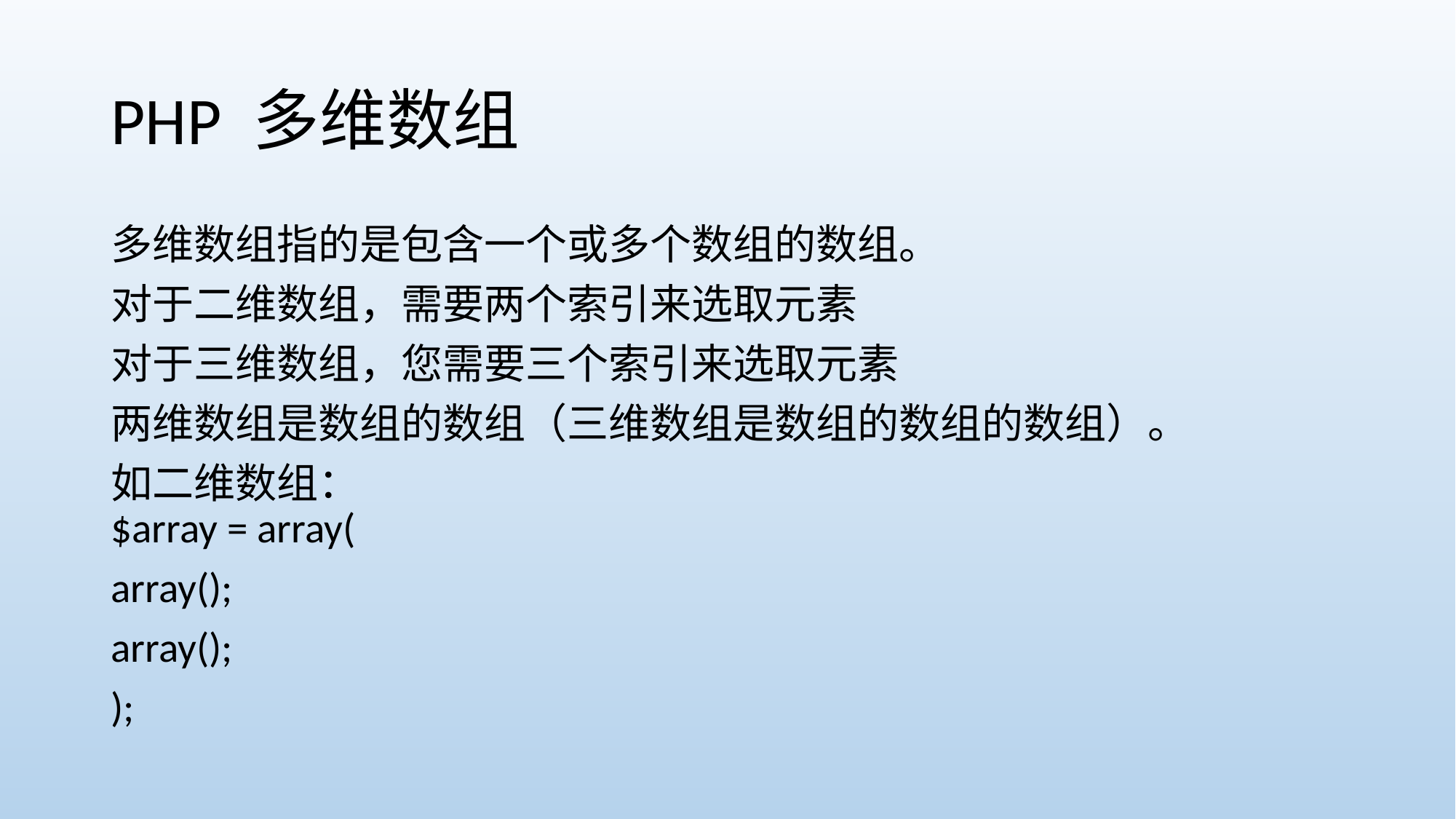

# PHP 多维数组
多维数组指的是包含一个或多个数组的数组。
对于二维数组，需要两个索引来选取元素
对于三维数组，您需要三个索引来选取元素
两维数组是数组的数组（三维数组是数组的数组的数组）。
如二维数组：
$array = array(
array();
array();
);